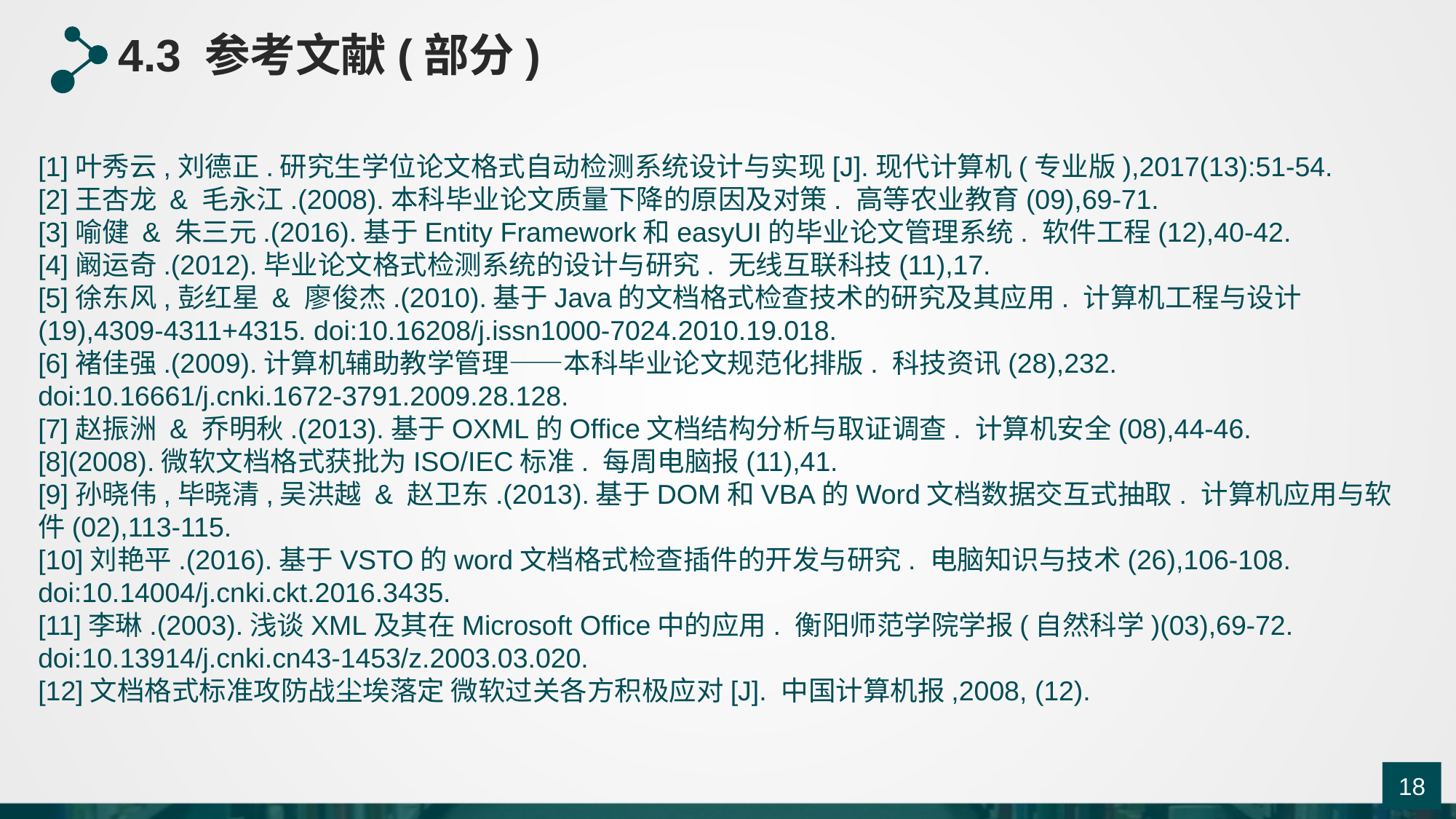

4.3 参考文献(部分)

[1]叶秀云,刘德正.研究生学位论文格式自动检测系统设计与实现[J].现代计算机(专业版),2017(13):51-54.
[2]王杏龙 & 毛永江.(2008).本科毕业论文质量下降的原因及对策. 高等农业教育(09),69-71.
[3]喻健 & 朱三元.(2016).基于Entity Framework和easyUI的毕业论文管理系统. 软件工程(12),40-42.
[4]阚运奇.(2012).毕业论文格式检测系统的设计与研究. 无线互联科技(11),17.
[5]徐东风,彭红星 & 廖俊杰.(2010).基于Java的文档格式检查技术的研究及其应用. 计算机工程与设计               (19),4309-4311+4315. doi:10.16208/j.issn1000-7024.2010.19.018.
[6]褚佳强.(2009).计算机辅助教学管理——本科毕业论文规范化排版. 科技资讯(28),232. doi:10.16661/j.cnki.1672-3791.2009.28.128.
[7]赵振洲 & 乔明秋.(2013).基于OXML的Office文档结构分析与取证调查. 计算机安全(08),44-46.
[8](2008).微软文档格式获批为ISO/IEC标准. 每周电脑报(11),41.
[9]孙晓伟,毕晓清,吴洪越 & 赵卫东.(2013).基于DOM和VBA的Word文档数据交互式抽取. 计算机应用与软件(02),113-115.
[10]刘艳平.(2016).基于VSTO的word文档格式检查插件的开发与研究. 电脑知识与技术(26),106-108. doi:10.14004/j.cnki.ckt.2016.3435.
[11]李琳.(2003).浅谈XML及其在Microsoft Office中的应用. 衡阳师范学院学报(自然科学)(03),69-72. doi:10.13914/j.cnki.cn43-1453/z.2003.03.020.
[12]文档格式标准攻防战尘埃落定 微软过关各方积极应对[J]. 中国计算机报,2008, (12).